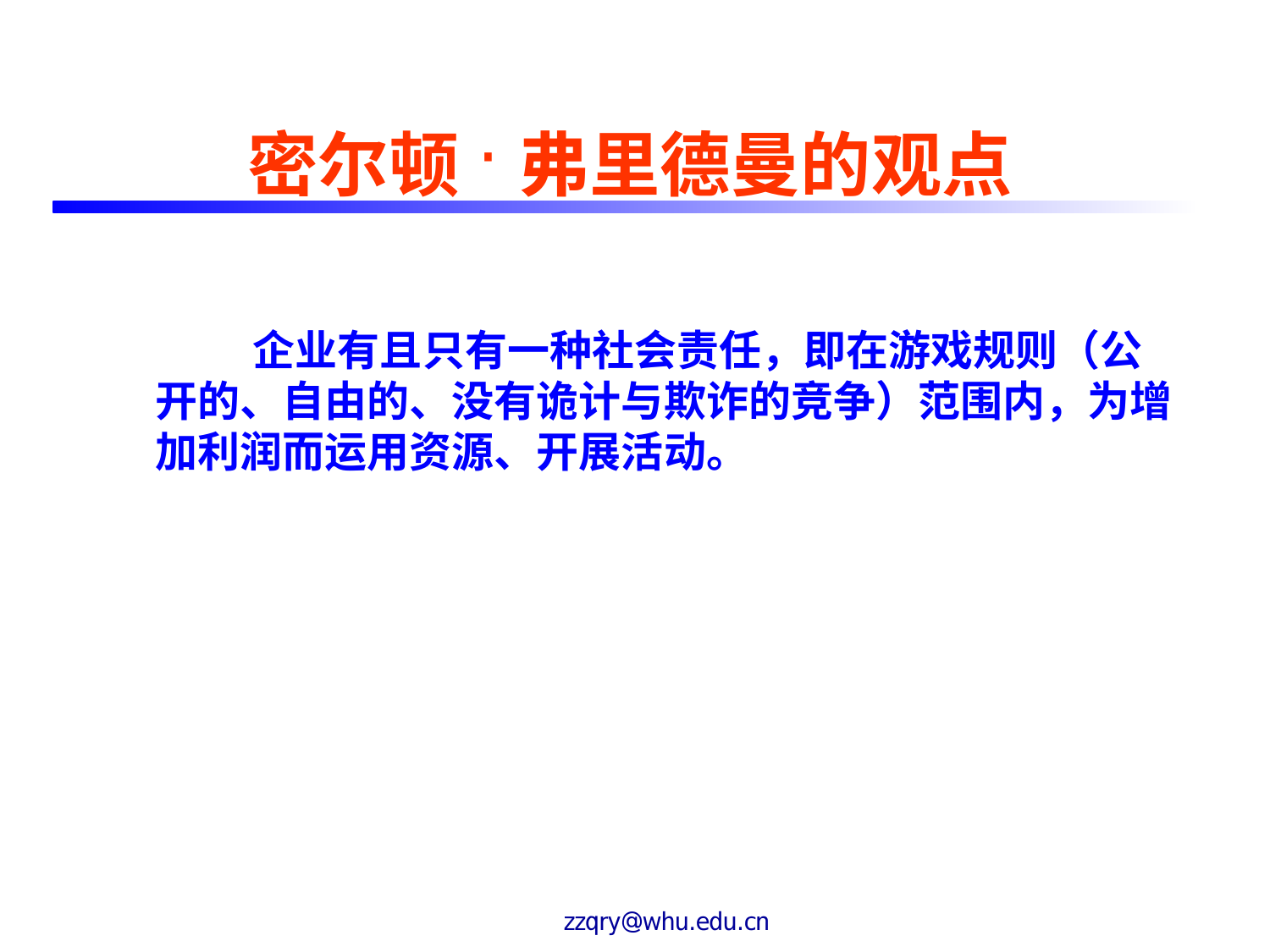

# 密尔顿·弗里德曼的观点
                 企业有且只有一种社会责任，即在游戏规则（公开的、自由的、没有诡计与欺诈的竞争）范围内，为增加利润而运用资源、开展活动。

zzqry@whu.edu.cn
7